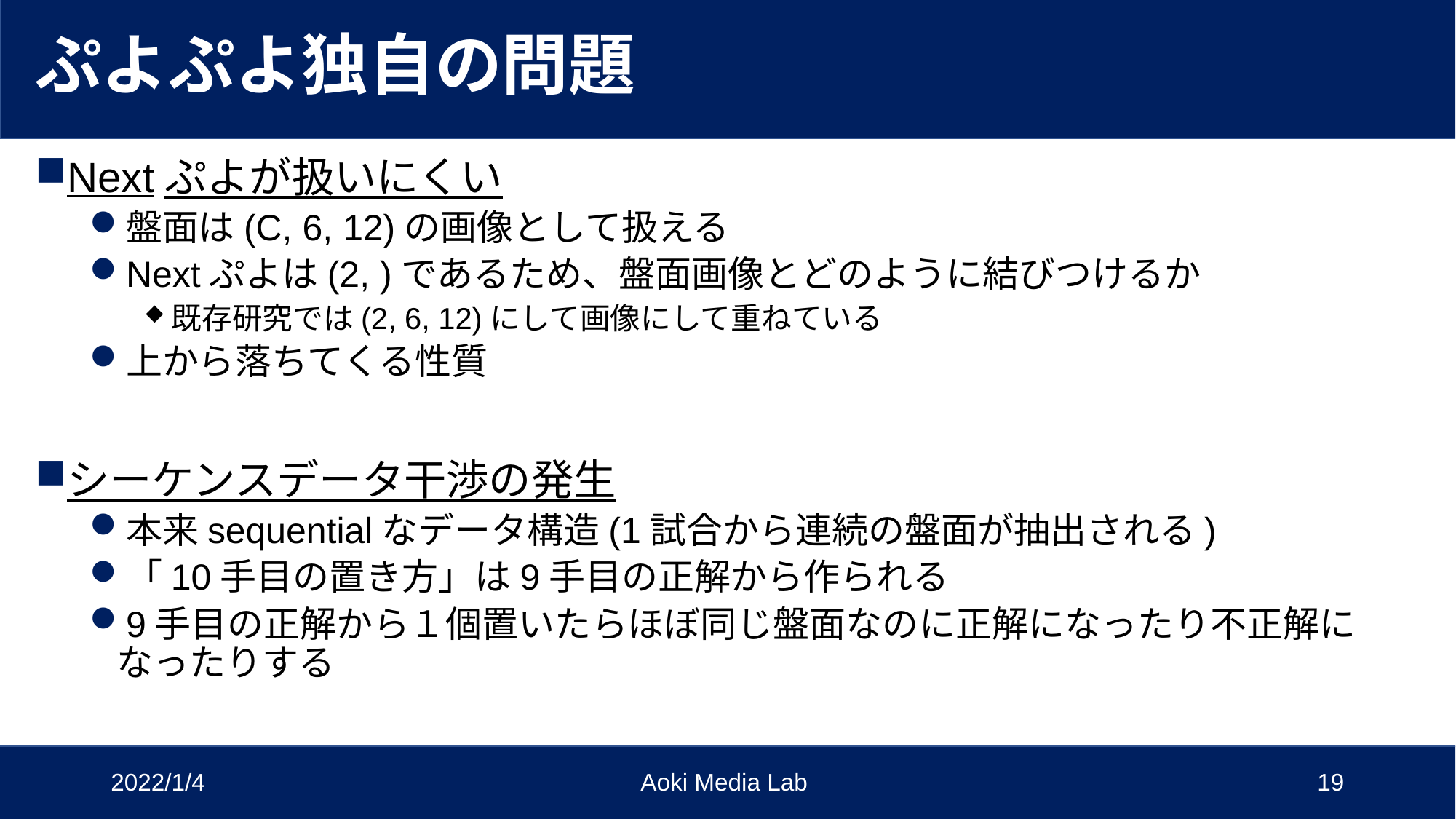

# ぷよぷよ独自の問題
Nextぷよが扱いにくい
盤面は(C, 6, 12)の画像として扱える
Nextぷよは(2, )であるため、盤面画像とどのように結びつけるか
既存研究では(2, 6, 12)にして画像にして重ねている
上から落ちてくる性質

シーケンスデータ干渉の発生
本来sequentialなデータ構造(1試合から連続の盤面が抽出される)
「10手目の置き方」は9手目の正解から作られる
9手目の正解から１個置いたらほぼ同じ盤面なのに正解になったり不正解になったりする
2022/1/4
Aoki Media Lab
19